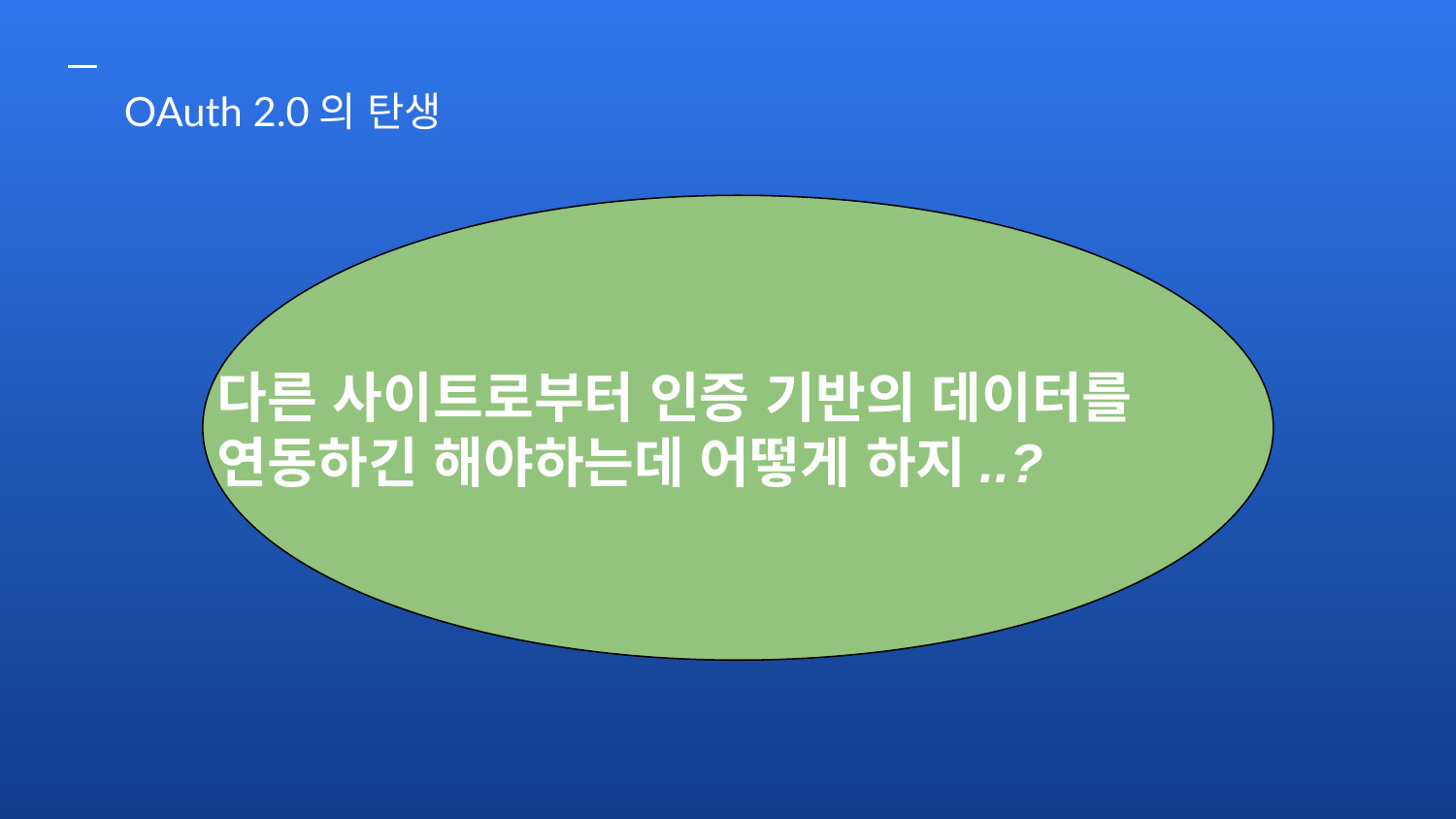

OAuth 2.0의 탄생

다른 사이트로부터 인증 기반의 데이터를 연동하긴 해야하는데 어떻게 하지..?